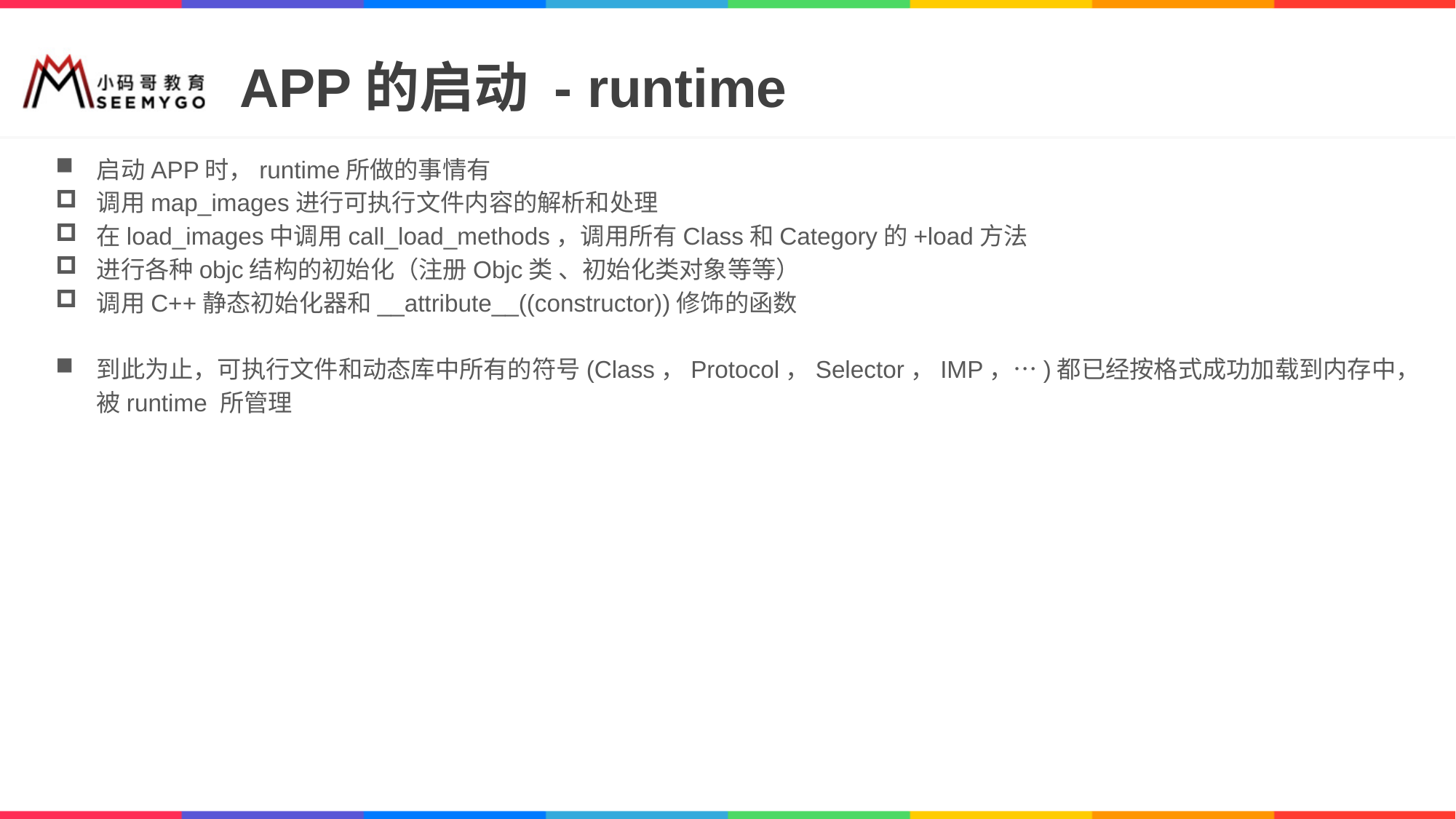

# APP的启动 - runtime
启动APP时，runtime所做的事情有
调用map_images进行可执行文件内容的解析和处理
在load_images中调用call_load_methods，调用所有Class和Category的+load方法
进行各种objc结构的初始化（注册Objc类 、初始化类对象等等）
调用C++静态初始化器和__attribute__((constructor))修饰的函数

到此为止，可执行文件和动态库中所有的符号(Class，Protocol，Selector，IMP，…)都已经按格式成功加载到内存中，被runtime 所管理